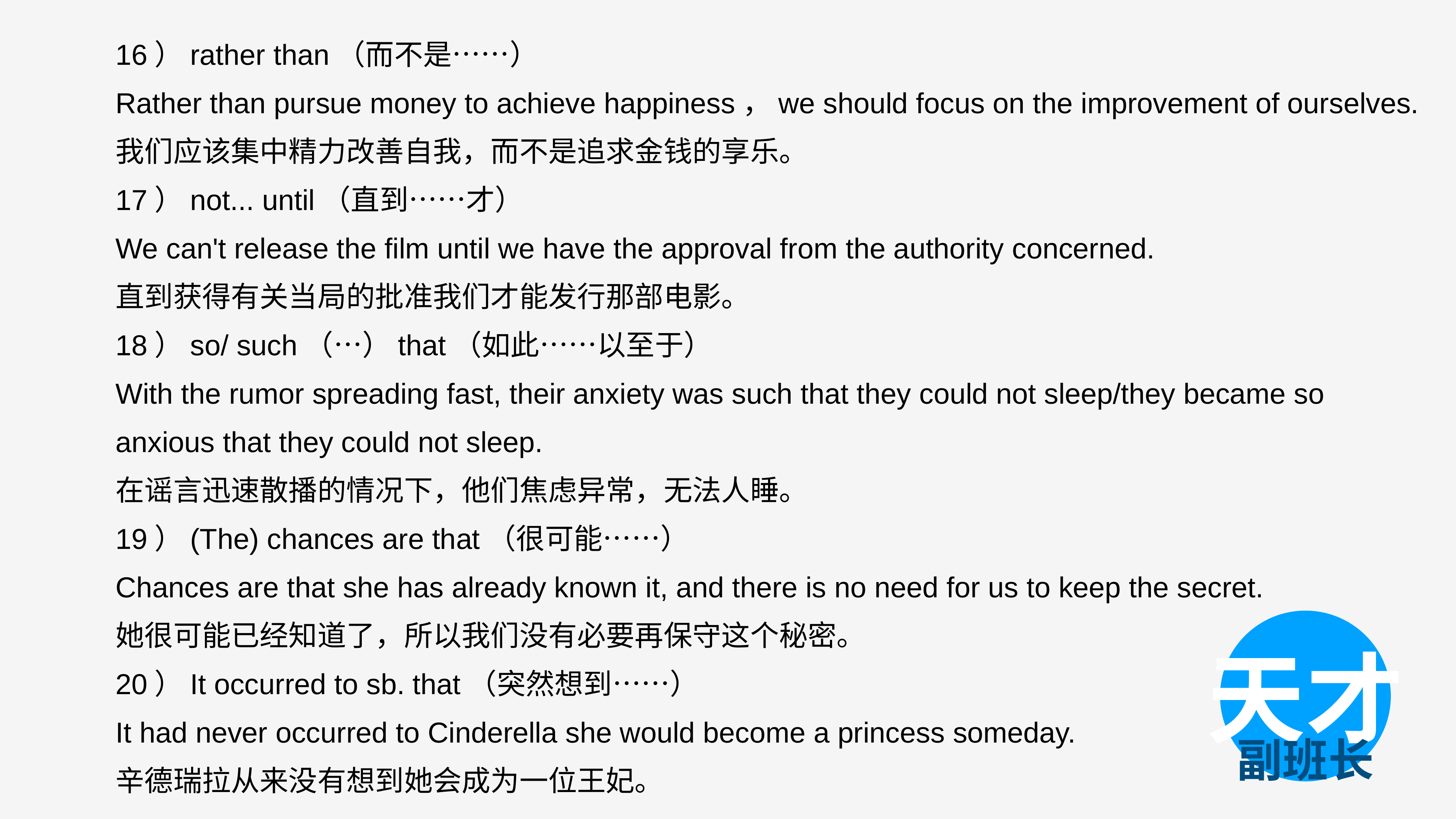

16）rather than（而不是……）
Rather than pursue money to achieve happiness，we should focus on the improvement of ourselves.
我们应该集中精力改善自我，而不是追求金钱的享乐。
17）not... until（直到……才）
We can't release the film until we have the approval from the authority concerned.
直到获得有关当局的批准我们才能发行那部电影。
18）so/ such（…）that（如此……以至于）
With the rumor spreading fast, their anxiety was such that they could not sleep/they became so anxious that they could not sleep.
在谣言迅速散播的情况下，他们焦虑异常，无法人睡。
19）(The) chances are that（很可能……）
Chances are that she has already known it, and there is no need for us to keep the secret.
她很可能已经知道了，所以我们没有必要再保守这个秘密。
20）It occurred to sb. that（突然想到……）
It had never occurred to Cinderella she would become a princess someday.
辛德瑞拉从来没有想到她会成为一位王妃。